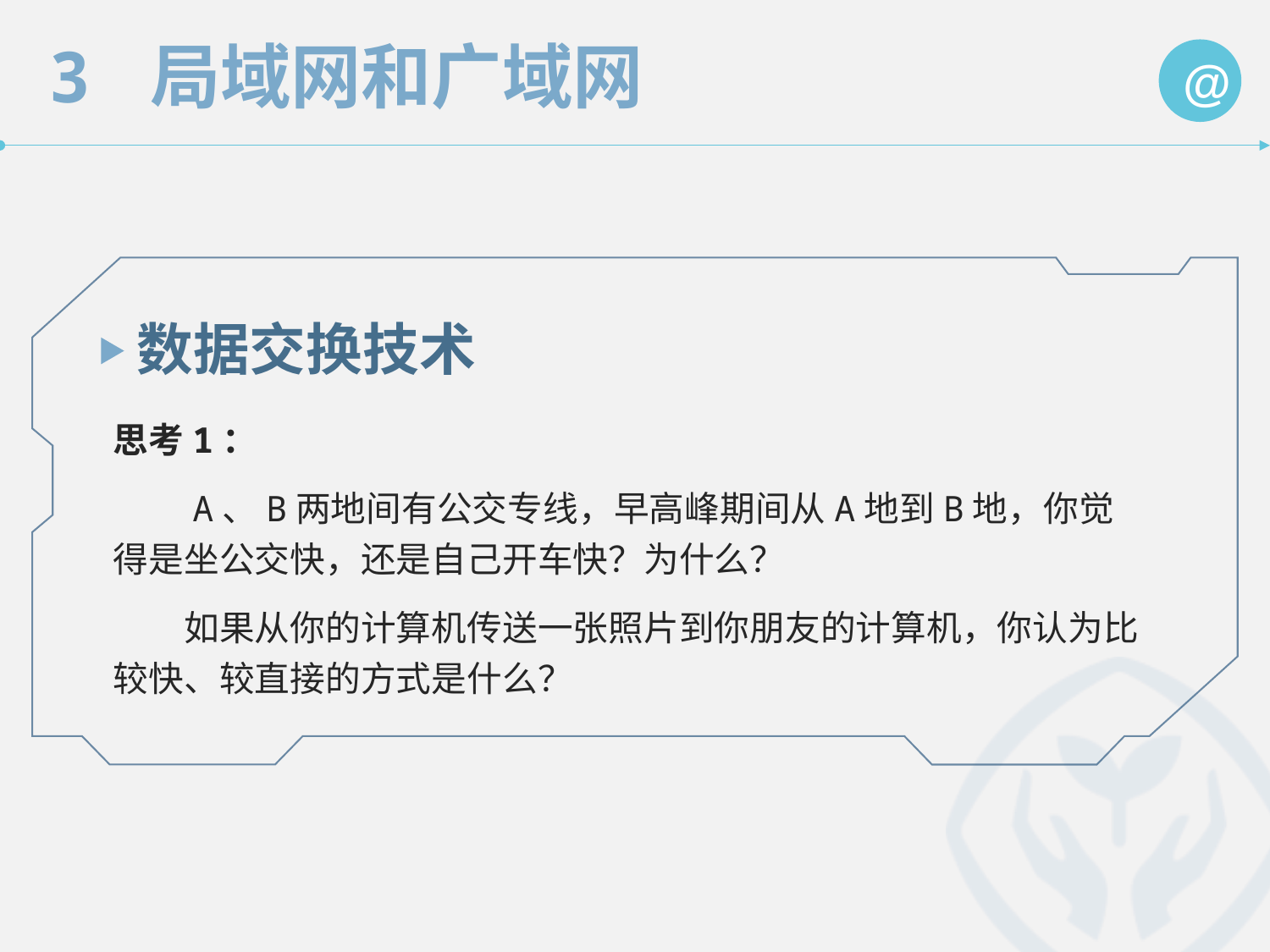

数据交换技术

思考1：
　　A、B两地间有公交专线，早高峰期间从A地到B地，你觉得是坐公交快，还是自己开车快？为什么？
　　如果从你的计算机传送一张照片到你朋友的计算机，你认为比较快、较直接的方式是什么？